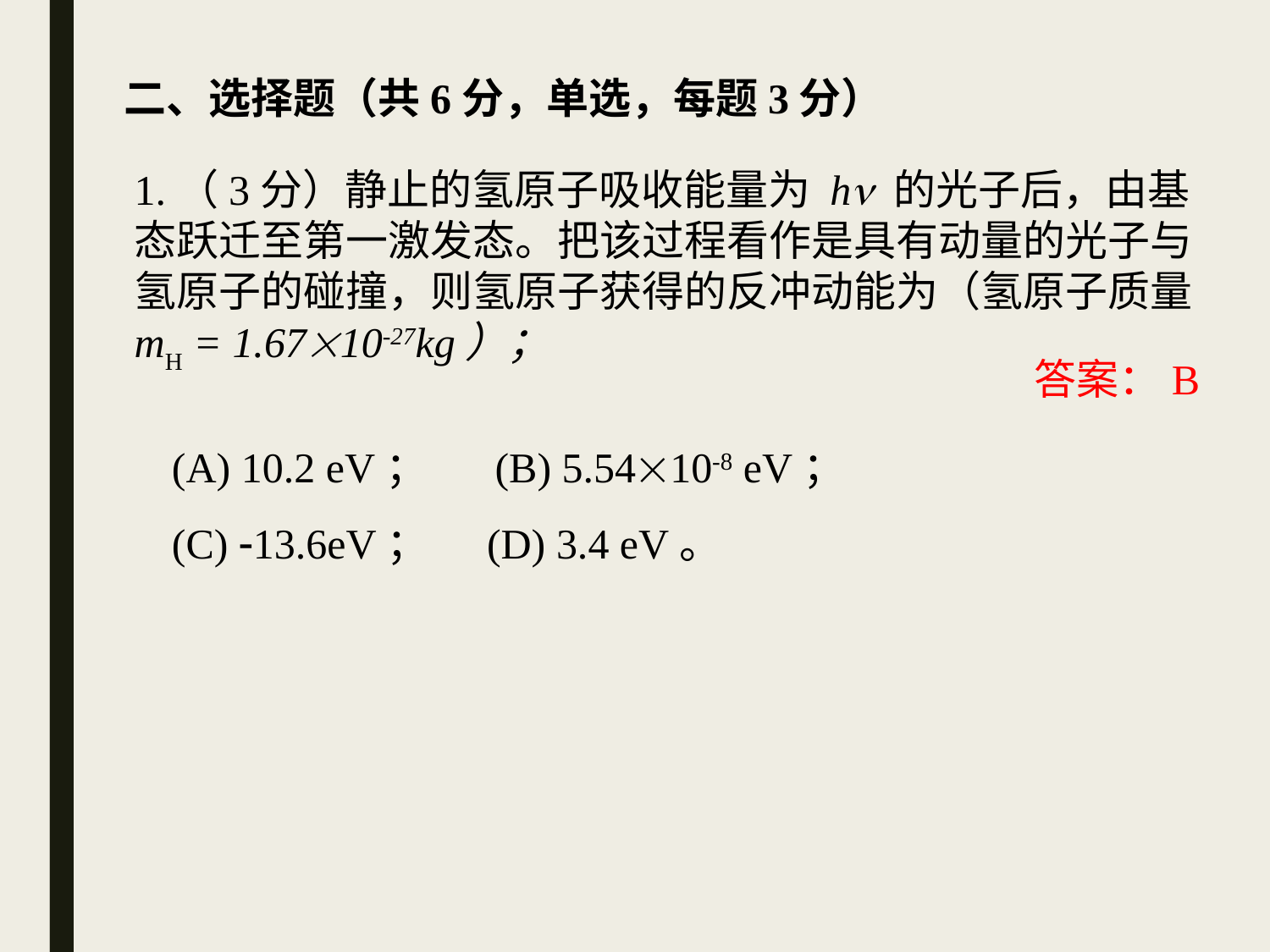

二、选择题（共6分，单选，每题3分）
1.（3分）静止的氢原子吸收能量为 hν 的光子后，由基态跃迁至第一激发态。把该过程看作是具有动量的光子与氢原子的碰撞，则氢原子获得的反冲动能为（氢原子质量mH = 1.67×10-27kg）；
答案：B
(A) 10.2 eV；      (B) 5.54×10-8 eV；
(C) −13.6eV；     (D) 3.4 eV。